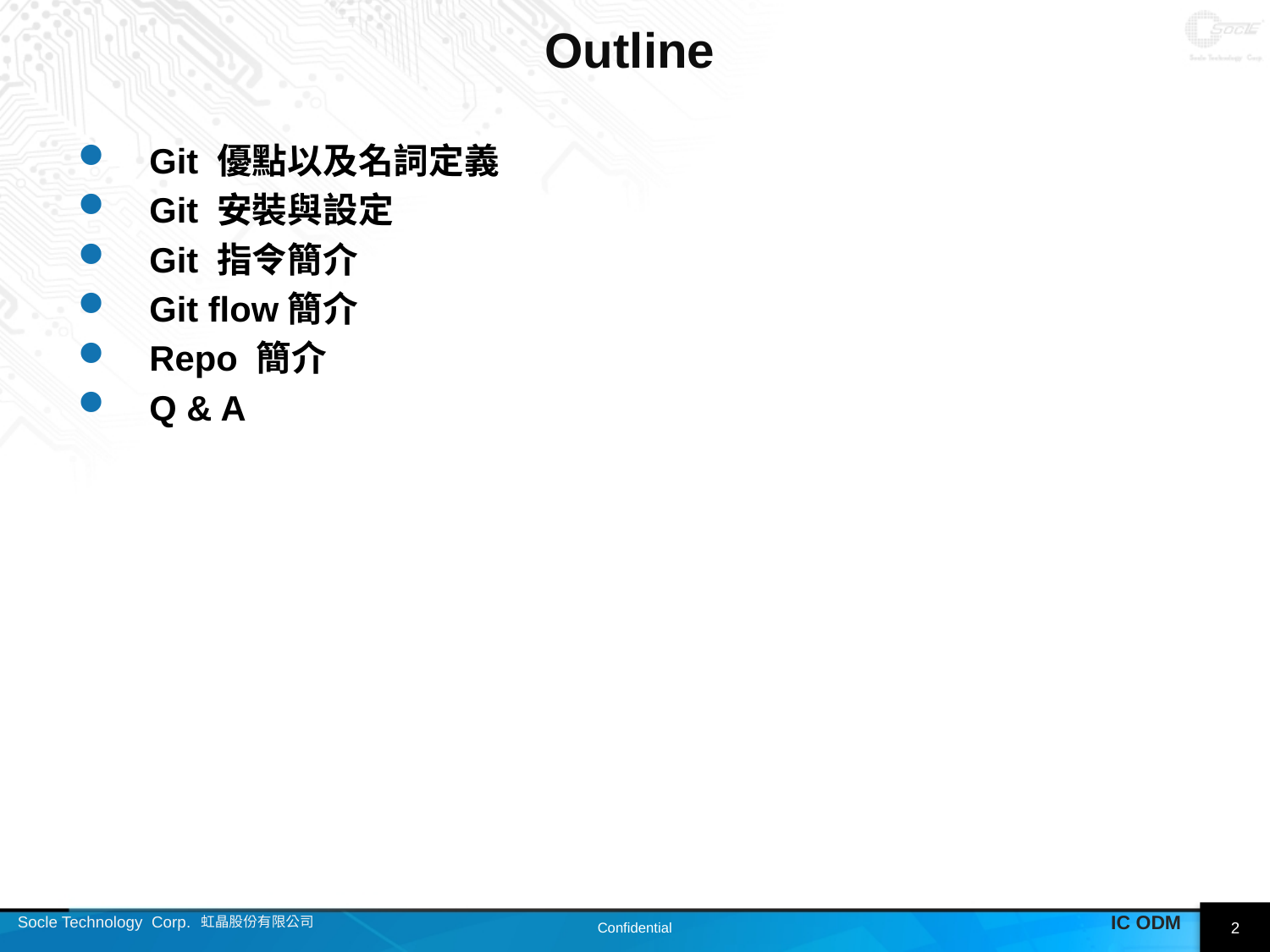

# Outline
Git 優點以及名詞定義
Git 安裝與設定
Git 指令簡介
Git flow簡介
Repo 簡介
Q & A